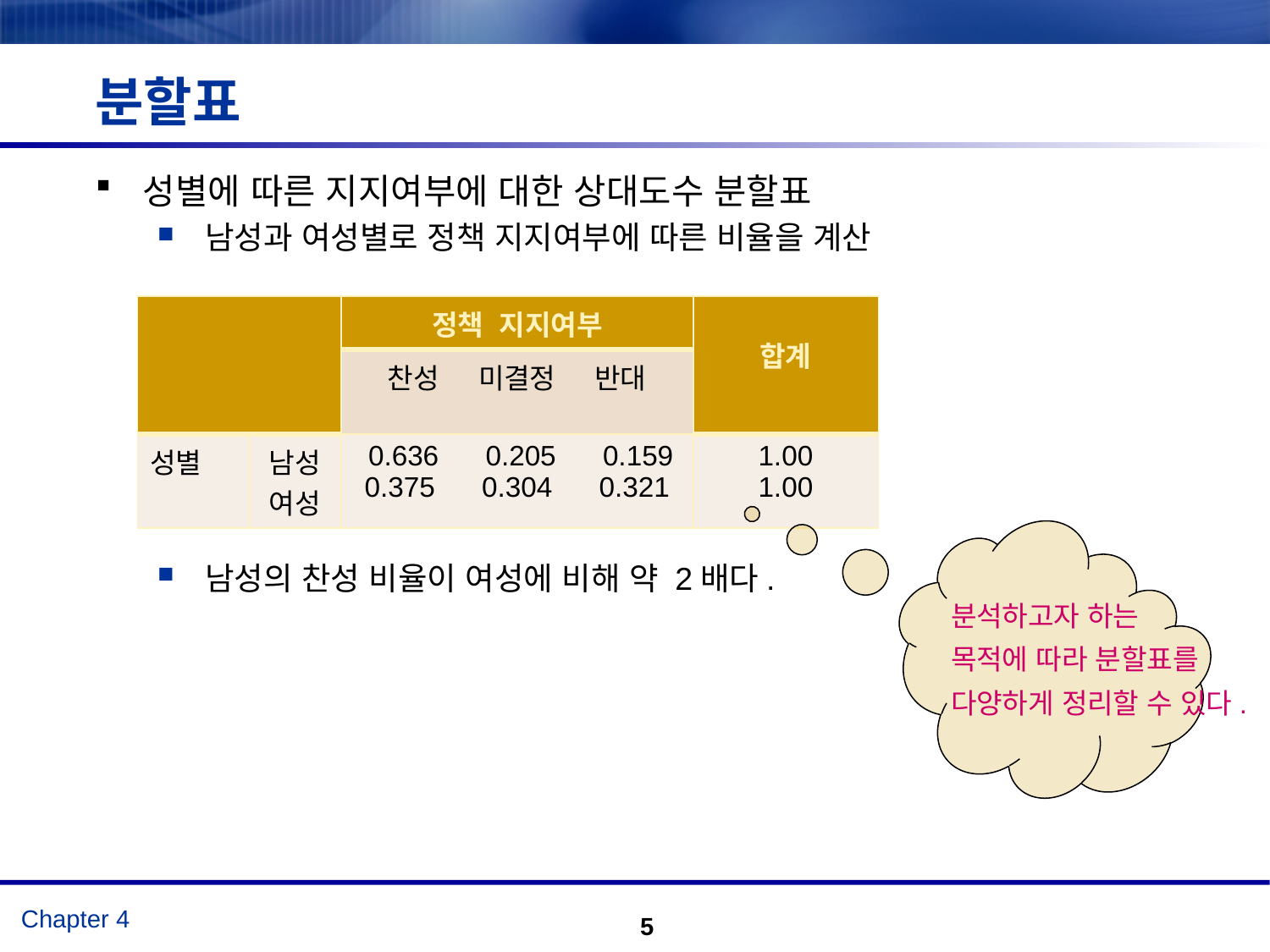

# 분할표
성별에 따른 지지여부에 대한 상대도수 분할표
남성과 여성별로 정책 지지여부에 따른 비율을 계산

남성의 찬성 비율이 여성에 비해 약 2배다.
|  |  | 정책 지지여부 | 합계 |
| --- | --- | --- | --- |
|  |  | 찬성 미결정 반대 |  |
| 성별 | 남성 여성 | 0.636 0.205 0.159 0.375 0.304 0.321 | 1.00 1.00 |

분석하고자 하는
목적에 따라 분할표를
다양하게 정리할 수 있다.
5